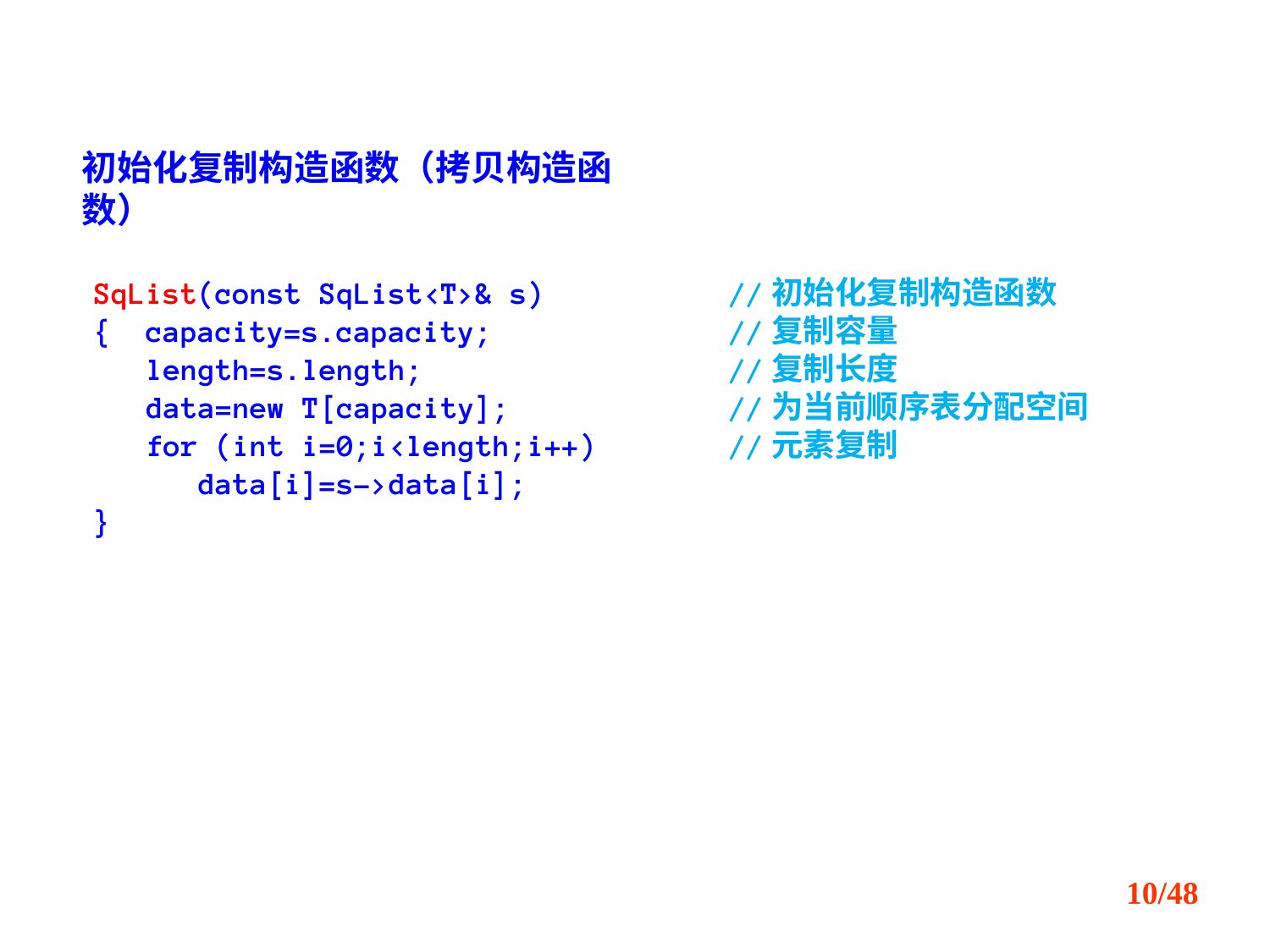

初始化复制构造函数（拷贝构造函数）
SqList(const SqList<T>& s)		//初始化复制构造函数
{  capacity=s.capacity;		//复制容量
   length=s.length;			//复制长度
   data=new T[capacity];		//为当前顺序表分配空间
   for (int i=0;i<length;i++)		//元素复制
      data[i]=s->data[i];
}
10/48